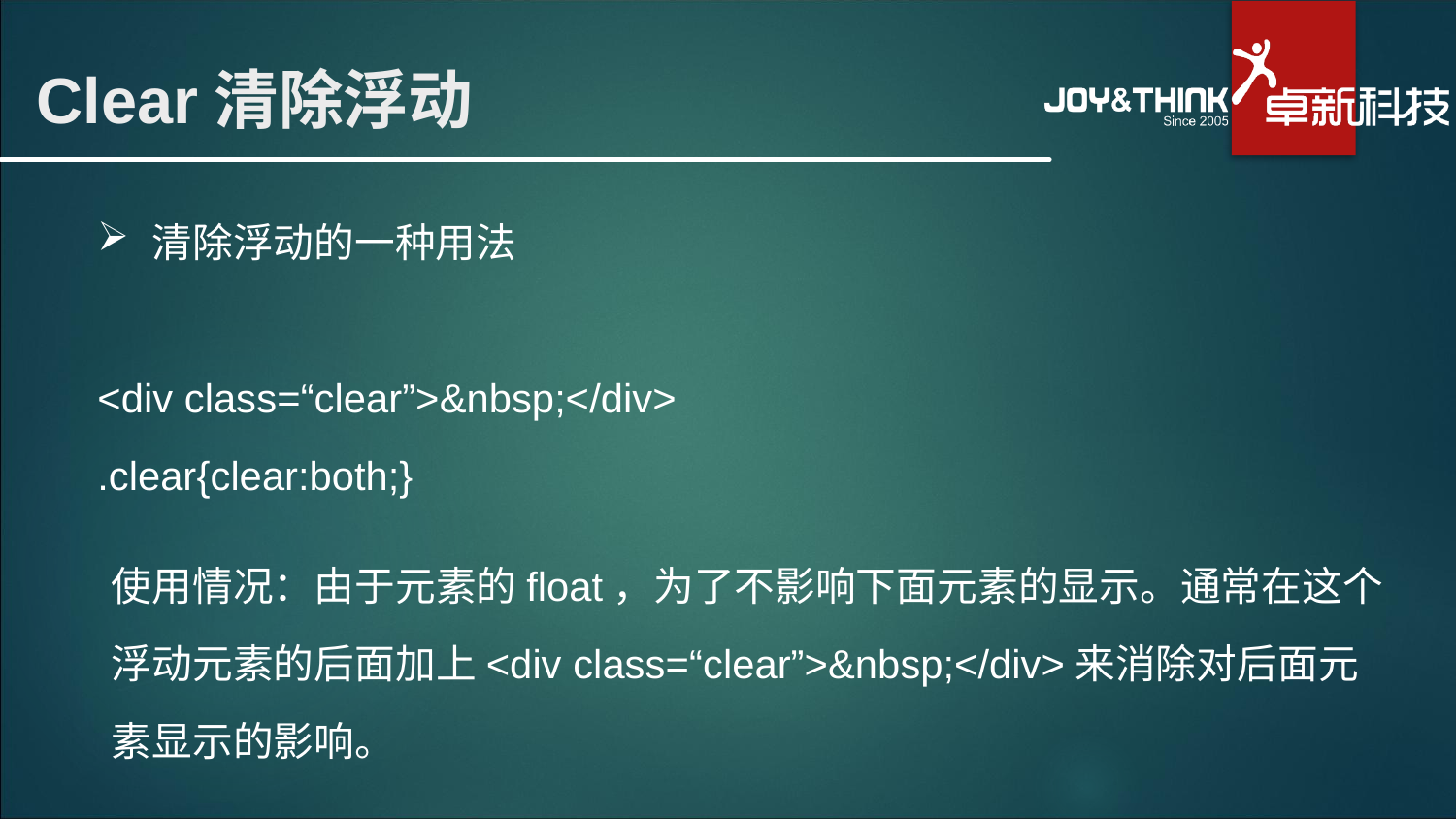

# Clear清除浮动
清除浮动的一种用法

<div class=“clear”>&nbsp;</div>
.clear{clear:both;}
使用情况：由于元素的float，为了不影响下面元素的显示。通常在这个浮动元素的后面加上<div class=“clear”>&nbsp;</div>来消除对后面元素显示的影响。